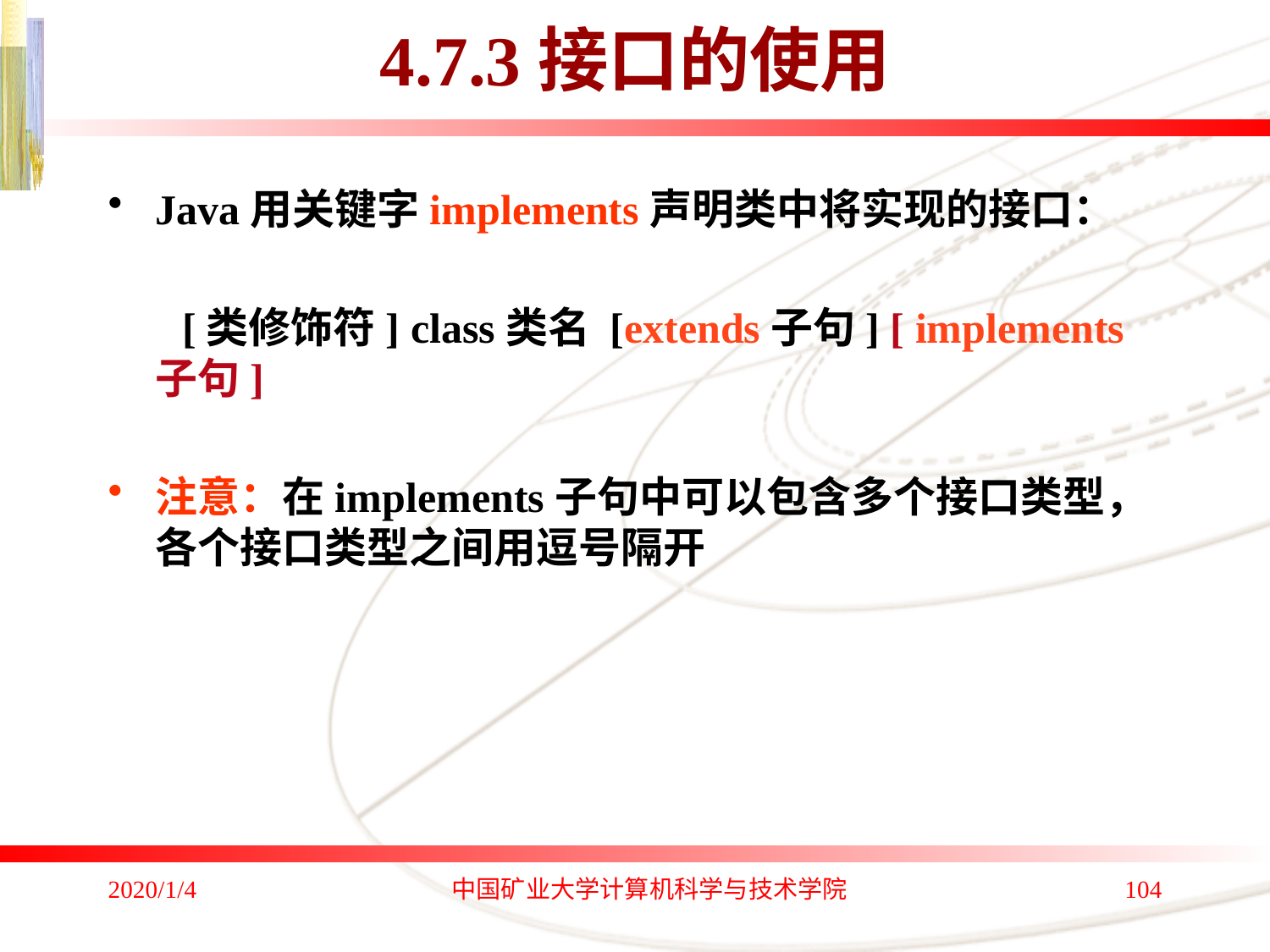

# 4.7.3接口的使用
Java用关键字implements声明类中将实现的接口：

       [类修饰符] class类名 [extends子句] [ implements 子句]

注意：在implements子句中可以包含多个接口类型，各个接口类型之间用逗号隔开

2020/1/4
中国矿业大学计算机科学与技术学院
104